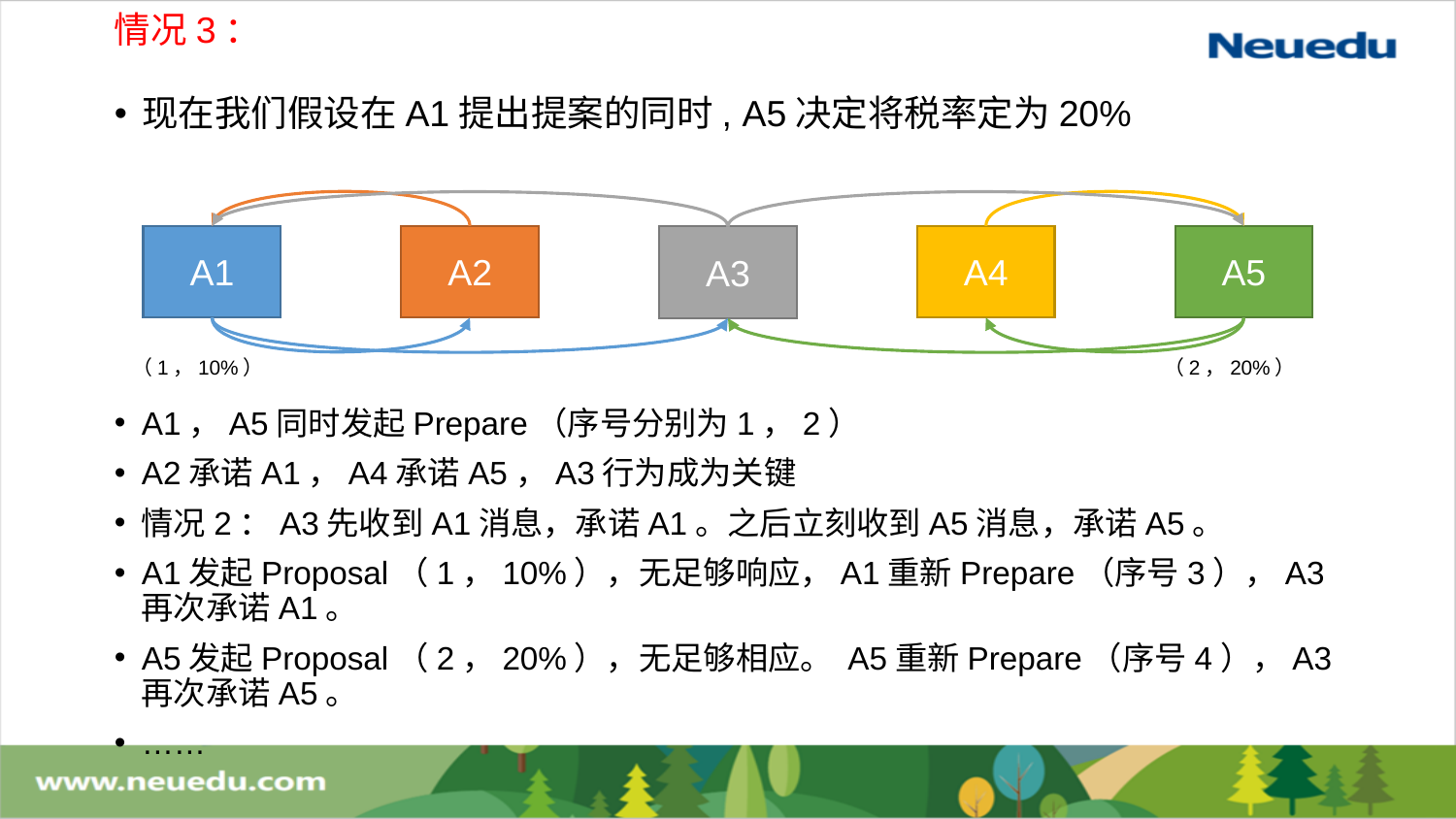

情况3：
现在我们假设在A1提出提案的同时, A5决定将税率定为20%
A1
A2
A4
A5
A3
（1，10%）
（2，20%）
A1，A5同时发起Prepare（序号分别为1，2）
A2承诺A1，A4承诺A5，A3行为成为关键
情况2：A3先收到A1消息，承诺A1。之后立刻收到A5消息，承诺A5。
A1发起Proposal（1，10%），无足够响应，A1重新Prepare（序号3），A3再次承诺A1。
A5发起Proposal（2，20%），无足够相应。 A5重新Prepare（序号4），A3再次承诺A5。
……